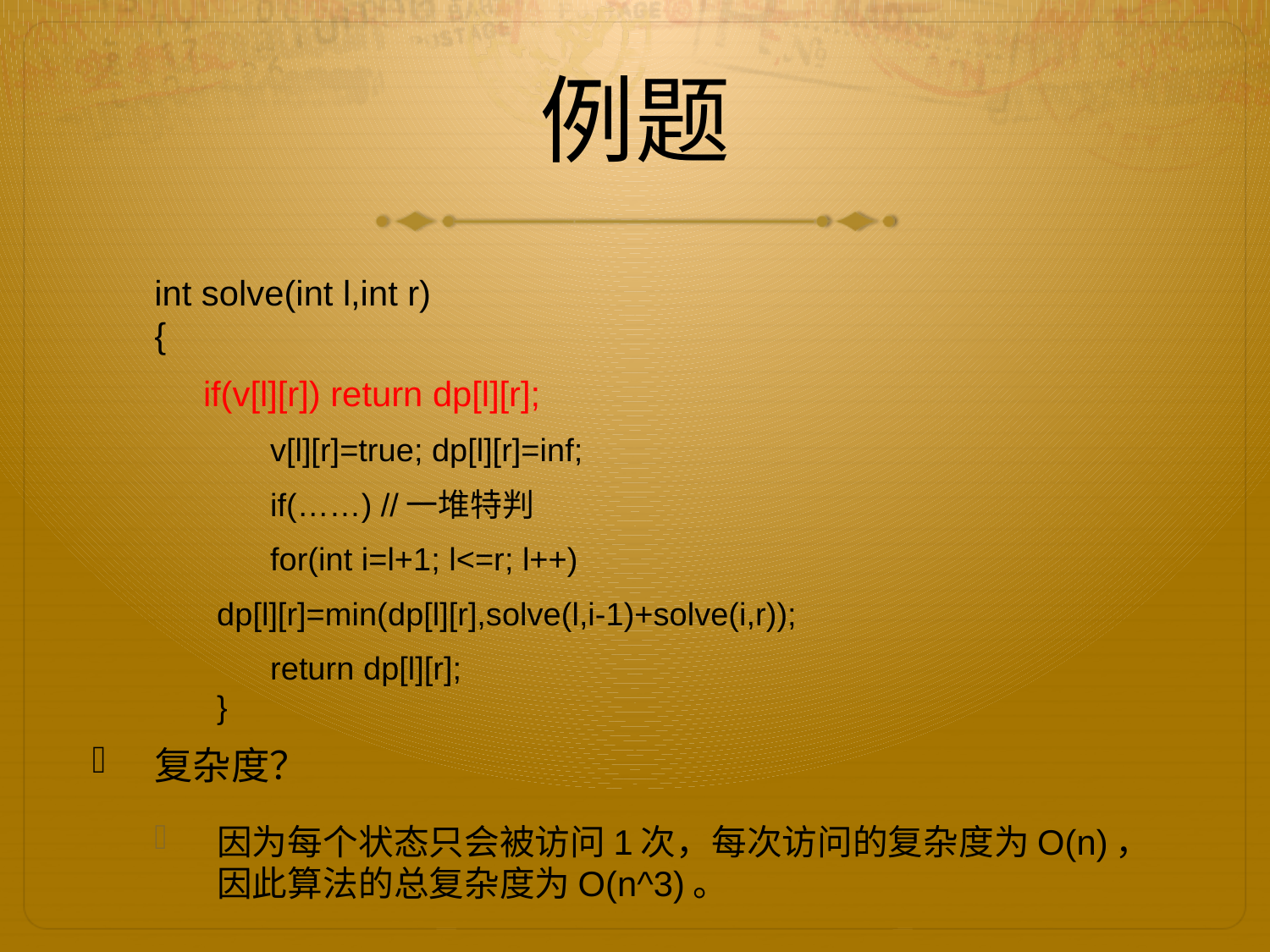

# 例题
int solve(int l,int r)
	{
	     if(v[l][r]) return dp[l][r];
      v[l][r]=true; dp[l][r]=inf;
      if(……) //一堆特判
      for(int i=l+1; l<=r; l++)
	dp[l][r]=min(dp[l][r],solve(l,i-1)+solve(i,r));
      return dp[l][r];
}
复杂度？
因为每个状态只会被访问1次，每次访问的复杂度为O(n)，因此算法的总复杂度为O(n^3)。